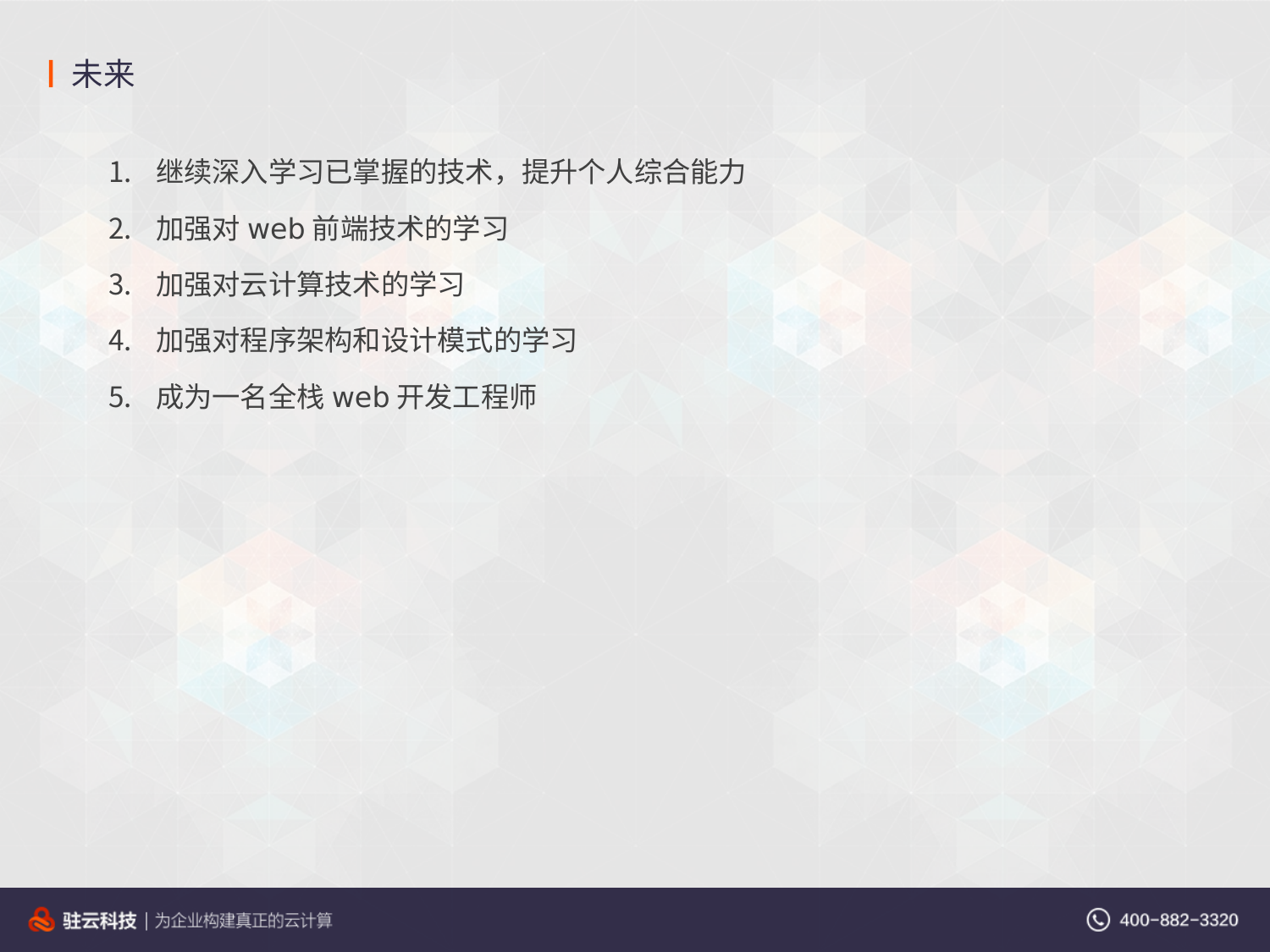

未来

继续深入学习已掌握的技术，提升个人综合能力
加强对web前端技术的学习
加强对云计算技术的学习
加强对程序架构和设计模式的学习
成为一名全栈web开发工程师